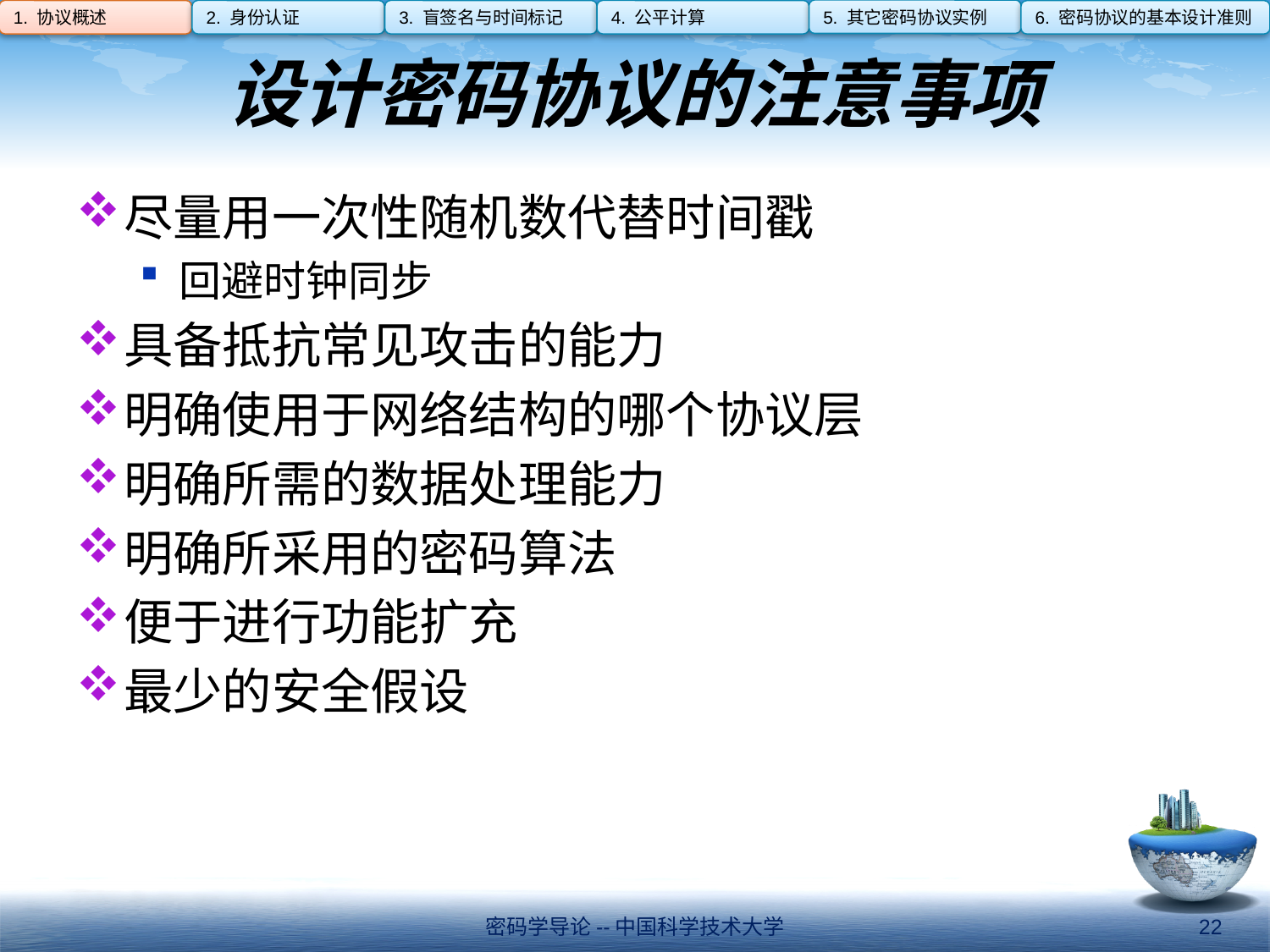

5. 其它密码协议实例
1. 协议概述
2. 身份认证
3. 盲签名与时间标记
4. 公平计算
6. 密码协议的基本设计准则
# 设计密码协议的注意事项
尽量用一次性随机数代替时间戳
回避时钟同步
具备抵抗常见攻击的能力
明确使用于网络结构的哪个协议层
明确所需的数据处理能力
明确所采用的密码算法
便于进行功能扩充
最少的安全假设
密码学导论--中国科学技术大学
22